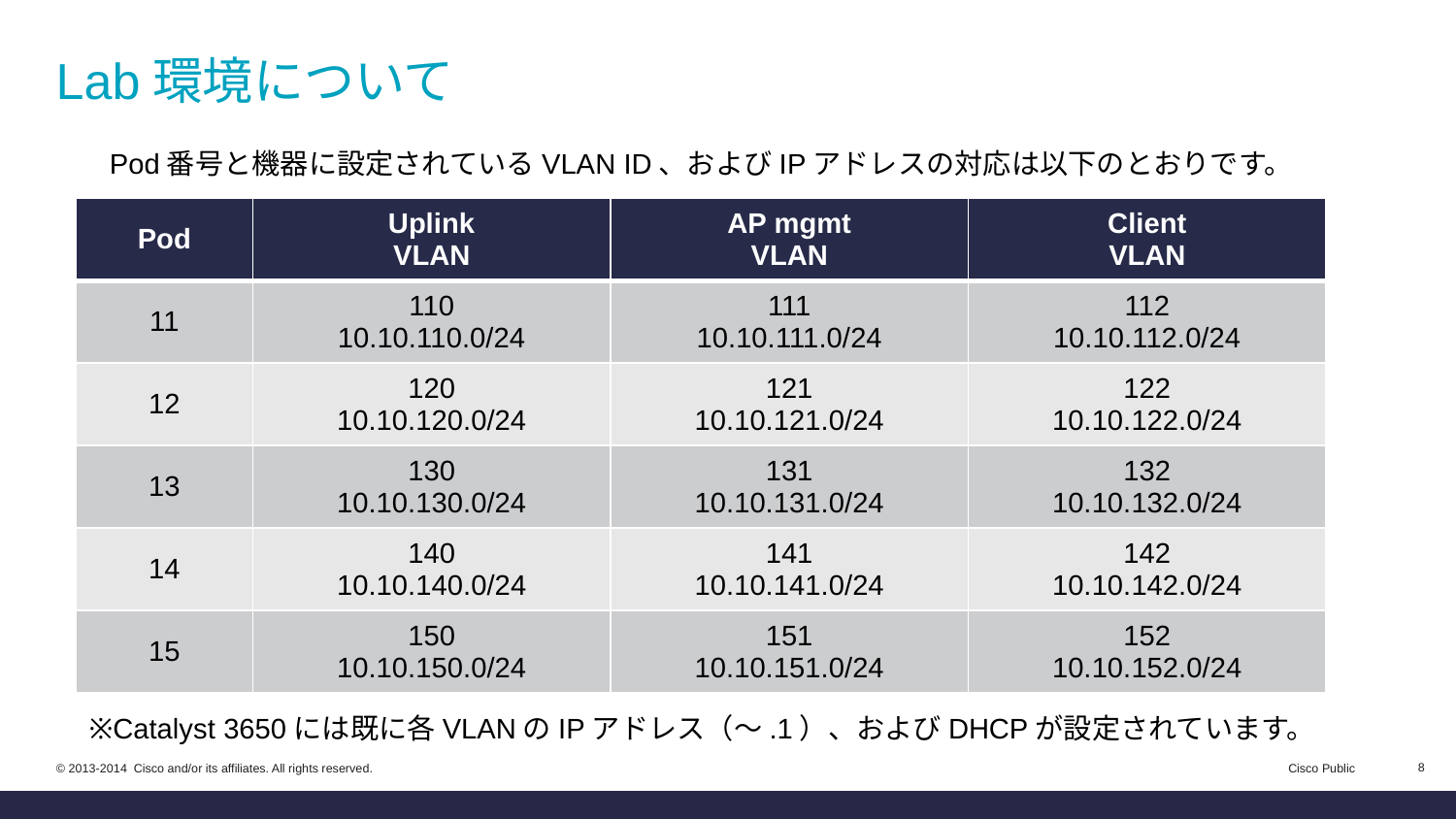

# Lab環境について
Pod番号と機器に設定されているVLAN ID、およびIPアドレスの対応は以下のとおりです。
| Pod | Uplink VLAN | AP mgmt VLAN | Client VLAN |
| --- | --- | --- | --- |
| 11 | 110 10.10.110.0/24 | 111 10.10.111.0/24 | 112 10.10.112.0/24 |
| 12 | 120 10.10.120.0/24 | 121 10.10.121.0/24 | 122 10.10.122.0/24 |
| 13 | 130 10.10.130.0/24 | 131 10.10.131.0/24 | 132 10.10.132.0/24 |
| 14 | 140 10.10.140.0/24 | 141 10.10.141.0/24 | 142 10.10.142.0/24 |
| 15 | 150 10.10.150.0/24 | 151 10.10.151.0/24 | 152 10.10.152.0/24 |
※Catalyst 3650には既に各VLANのIPアドレス（〜.1）、およびDHCPが設定されています。